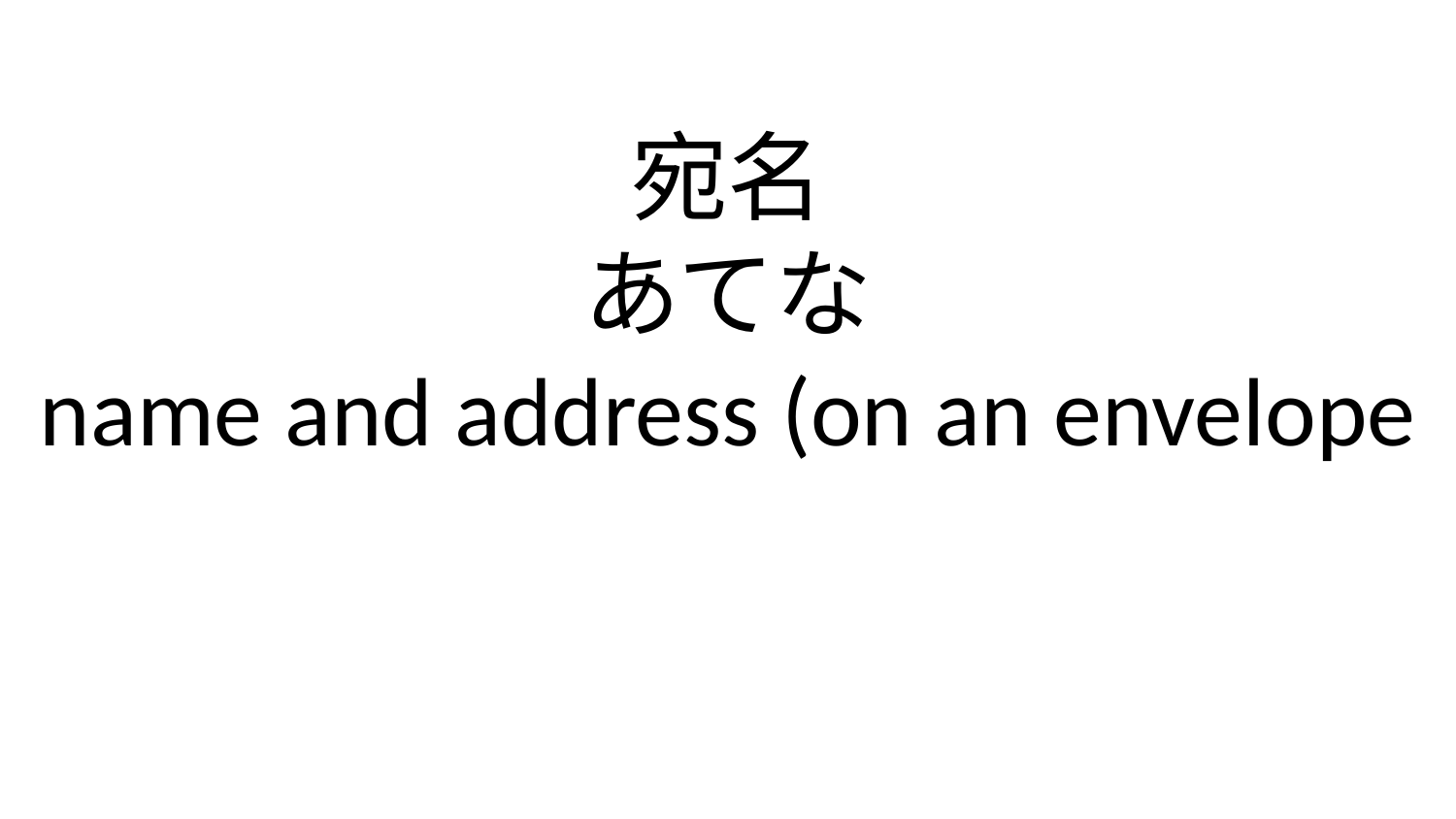

宛名
あてな
name and address (on an envelope